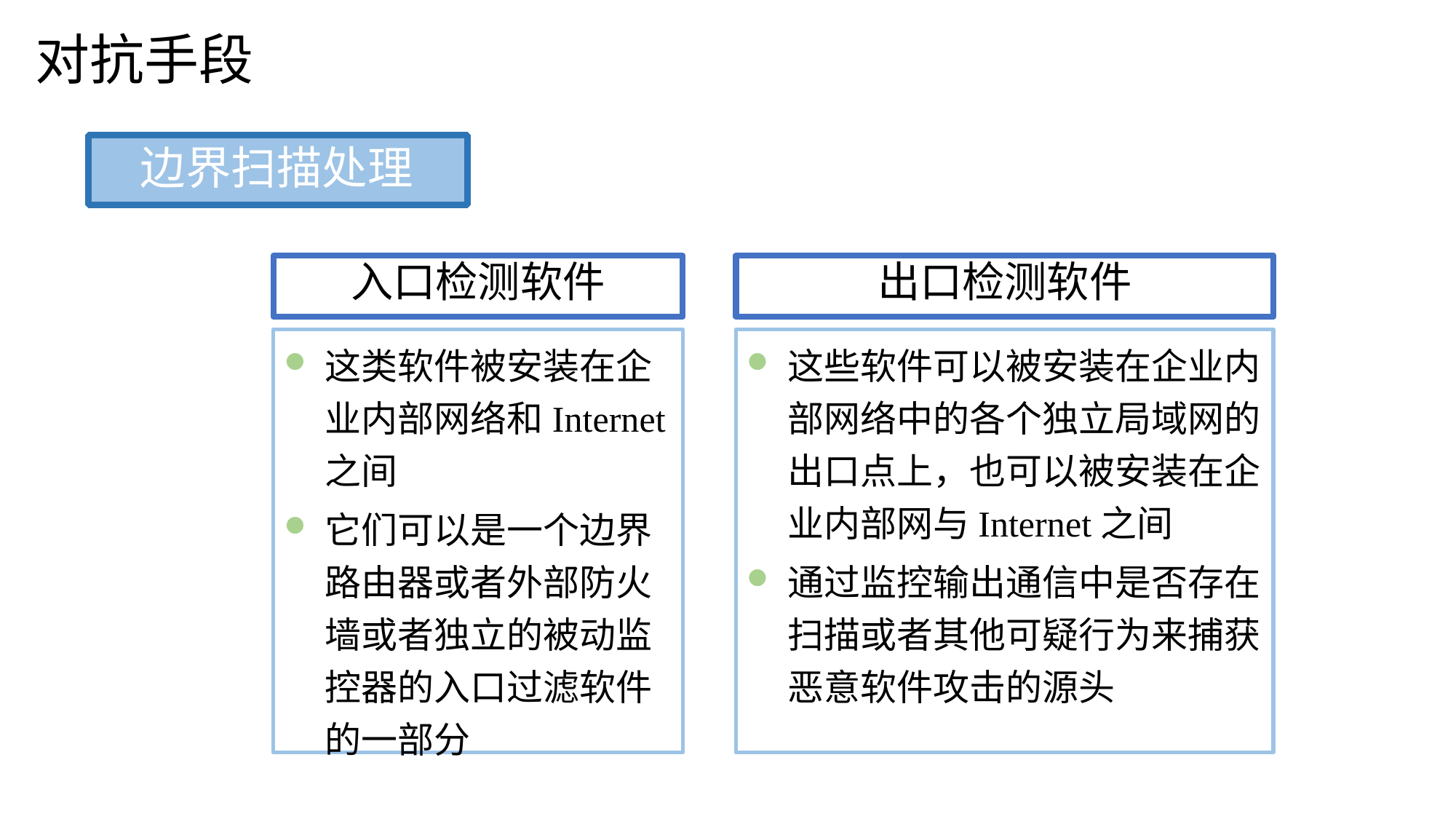

对抗手段

边界扫描处理
出口检测软件
入口检测软件
这些软件可以被安装在企业内部网络中的各个独立局域网的出口点上，也可以被安装在企业内部网与Internet之间
通过监控输出通信中是否存在扫描或者其他可疑行为来捕获恶意软件攻击的源头
这类软件被安装在企业内部网络和Internet之间
它们可以是一个边界路由器或者外部防火墙或者独立的被动监控器的入口过滤软件的一部分